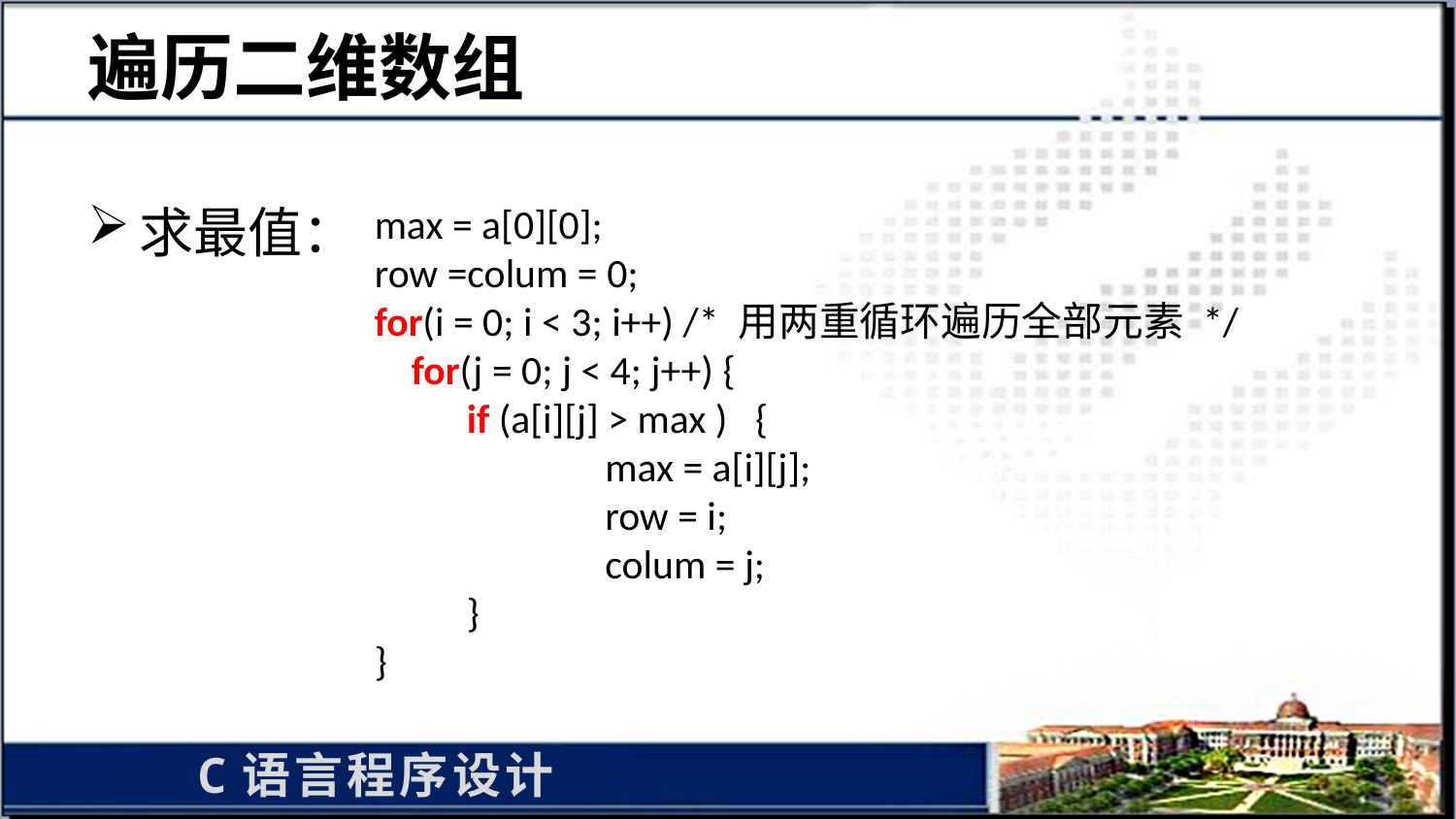

# 遍历二维数组
max = a[0][0];
row =colum = 0;
for(i = 0; i < 3; i++) /* 用两重循环遍历全部元素 */
    for(j = 0; j < 4; j++) {
          if (a[i][j] > max )   {
                         max = a[i][j];
                         row = i;
                         colum = j;
          }
}
求最值：